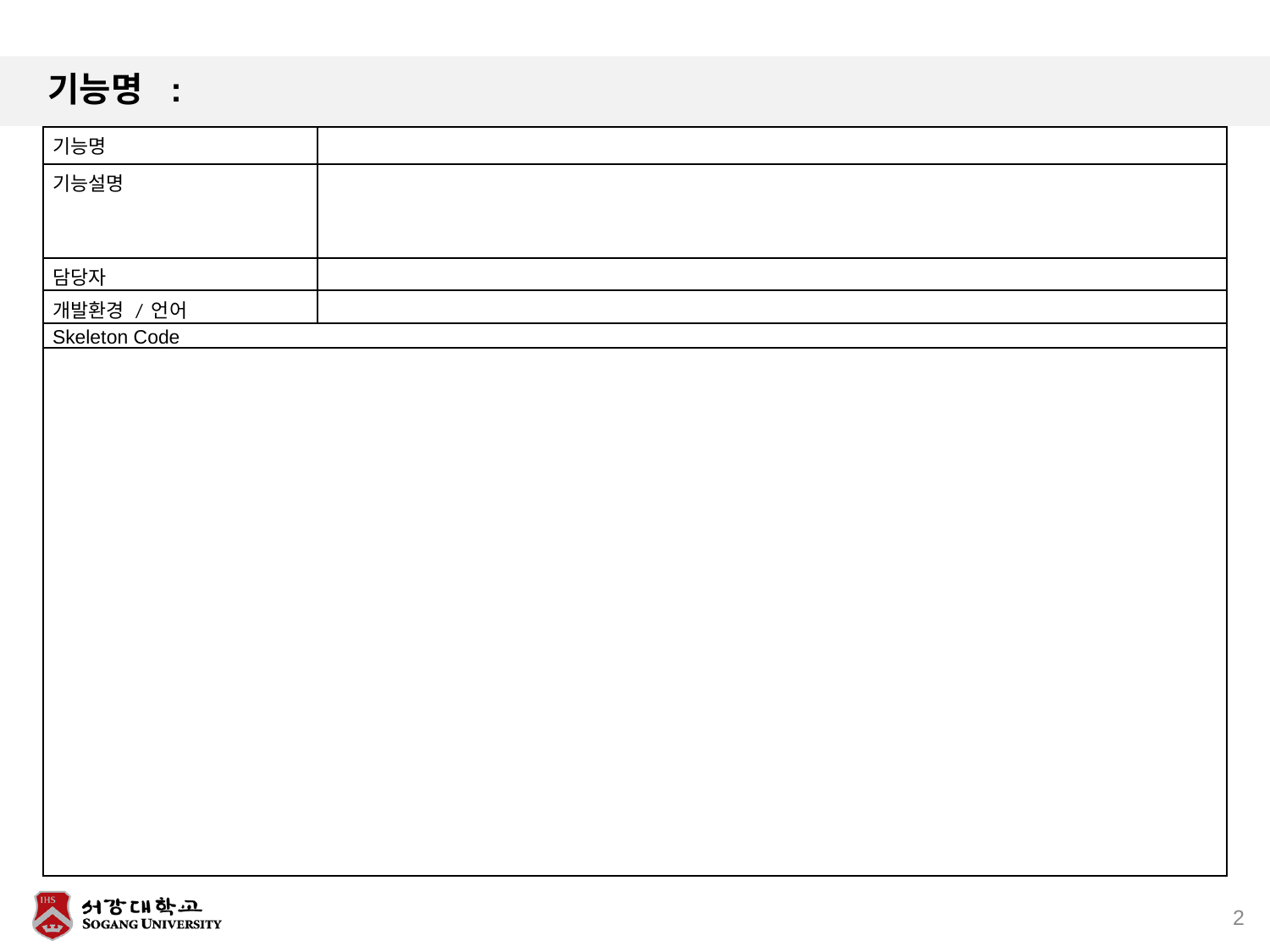

# 기능명  :
| 기능명 |  |
| --- | --- |
| 기능설명 |  |
| 담당자 |  |
| 개발환경 / 언어 |  |
| Skeleton Code |  |
|  |  |
2